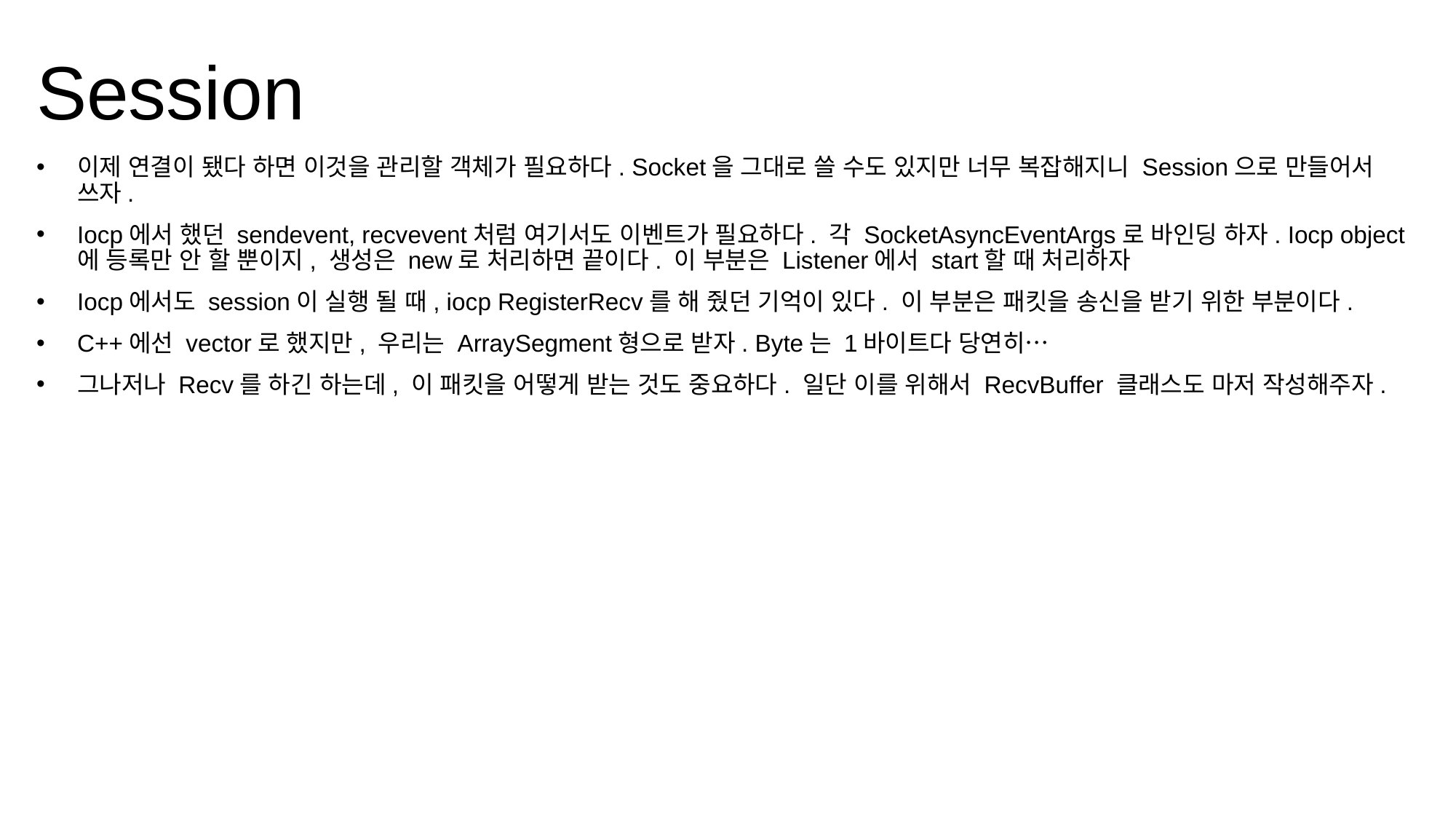

Session
이제 연결이 됐다 하면 이것을 관리할 객체가 필요하다. Socket을 그대로 쓸 수도 있지만 너무 복잡해지니 Session으로 만들어서 쓰자.
Iocp에서 했던 sendevent, recvevent처럼 여기서도 이벤트가 필요하다. 각 SocketAsyncEventArgs로 바인딩 하자. Iocp object에 등록만 안 할 뿐이지, 생성은 new로 처리하면 끝이다. 이 부분은 Listener에서 start할 때 처리하자
Iocp에서도 session이 실행 될 때, iocp RegisterRecv를 해 줬던 기억이 있다. 이 부분은 패킷을 송신을 받기 위한 부분이다.
C++에선 vector로 했지만, 우리는 ArraySegment형으로 받자. Byte는 1바이트다 당연히…
그나저나 Recv를 하긴 하는데, 이 패킷을 어떻게 받는 것도 중요하다. 일단 이를 위해서 RecvBuffer 클래스도 마저 작성해주자.